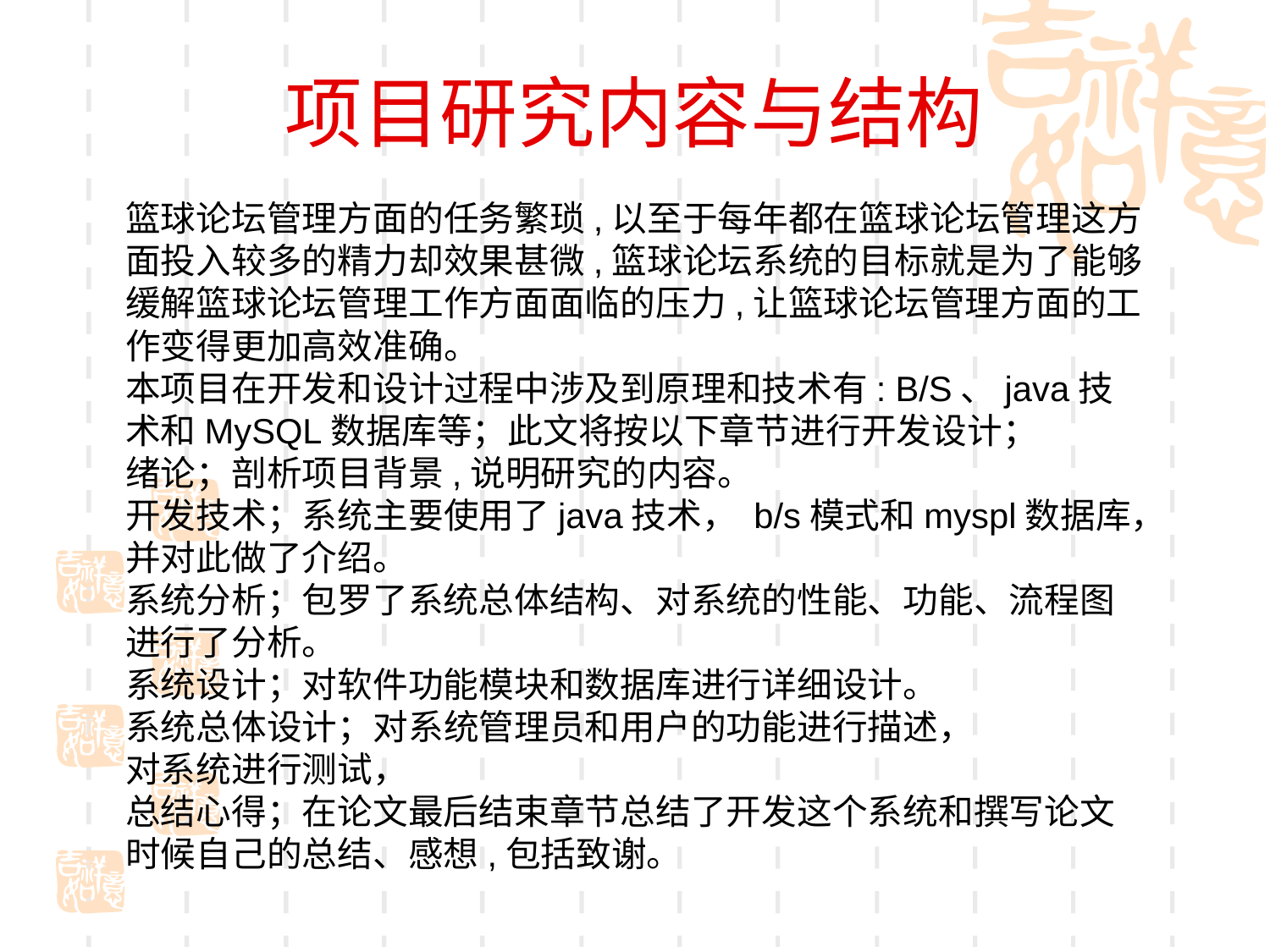

# 项目研究内容与结构
篮球论坛管理方面的任务繁琐,以至于每年都在篮球论坛管理这方面投入较多的精力却效果甚微,篮球论坛系统的目标就是为了能够缓解篮球论坛管理工作方面面临的压力,让篮球论坛管理方面的工作变得更加高效准确。
本项目在开发和设计过程中涉及到原理和技术有: B/S、java技术和MySQL数据库等；此文将按以下章节进行开发设计；
绪论；剖析项目背景,说明研究的内容。
开发技术；系统主要使用了java技术， b/s模式和myspl数据库，并对此做了介绍。
系统分析；包罗了系统总体结构、对系统的性能、功能、流程图进行了分析。
系统设计；对软件功能模块和数据库进行详细设计。
系统总体设计；对系统管理员和用户的功能进行描述，
对系统进行测试，
总结心得；在论文最后结束章节总结了开发这个系统和撰写论文时候自己的总结、感想,包括致谢。